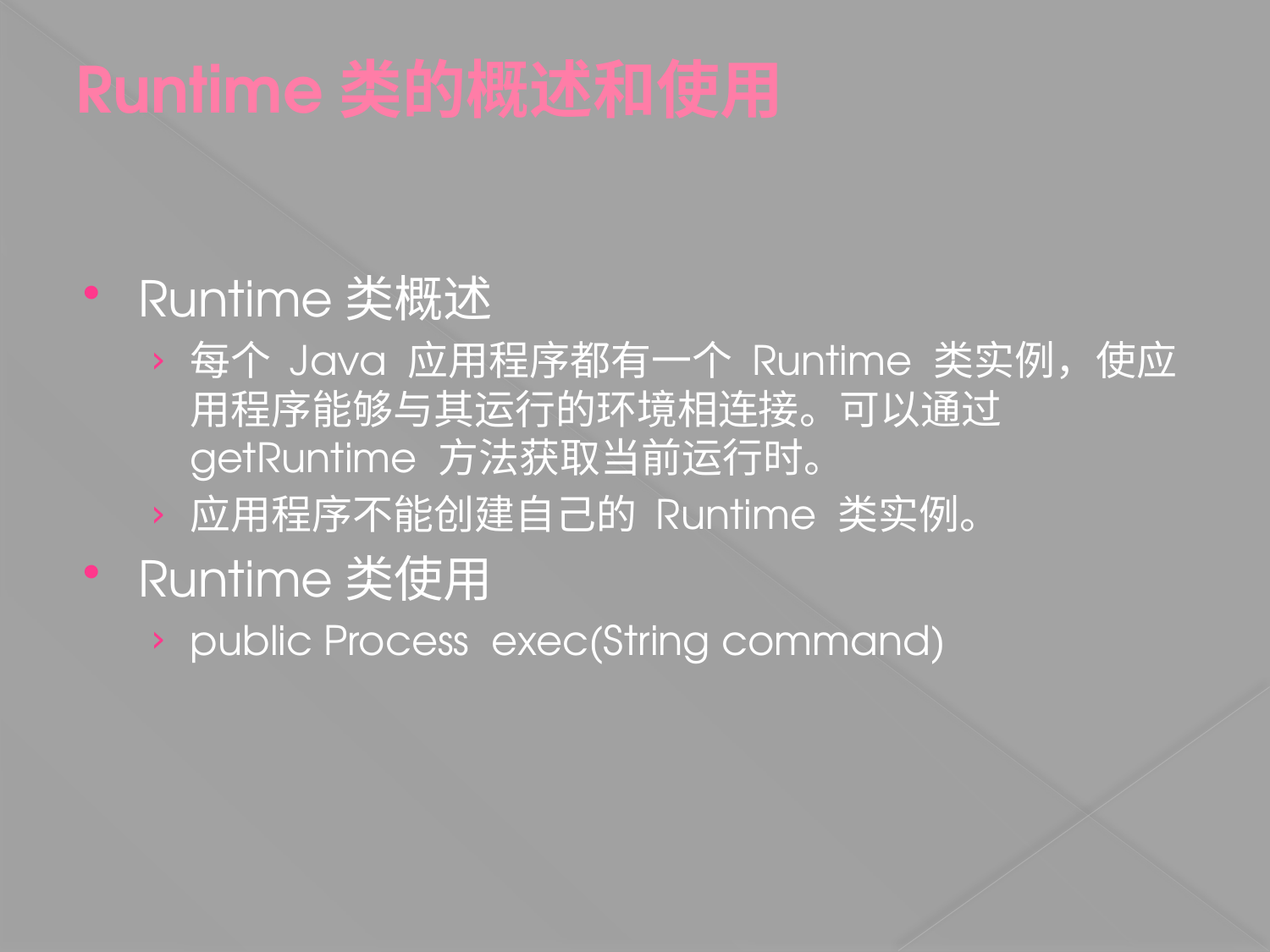

# Runtime类的概述和使用
Runtime类概述
每个 Java 应用程序都有一个 Runtime 类实例，使应用程序能够与其运行的环境相连接。可以通过 getRuntime 方法获取当前运行时。
应用程序不能创建自己的 Runtime 类实例。
Runtime类使用
public Process  exec(String command)